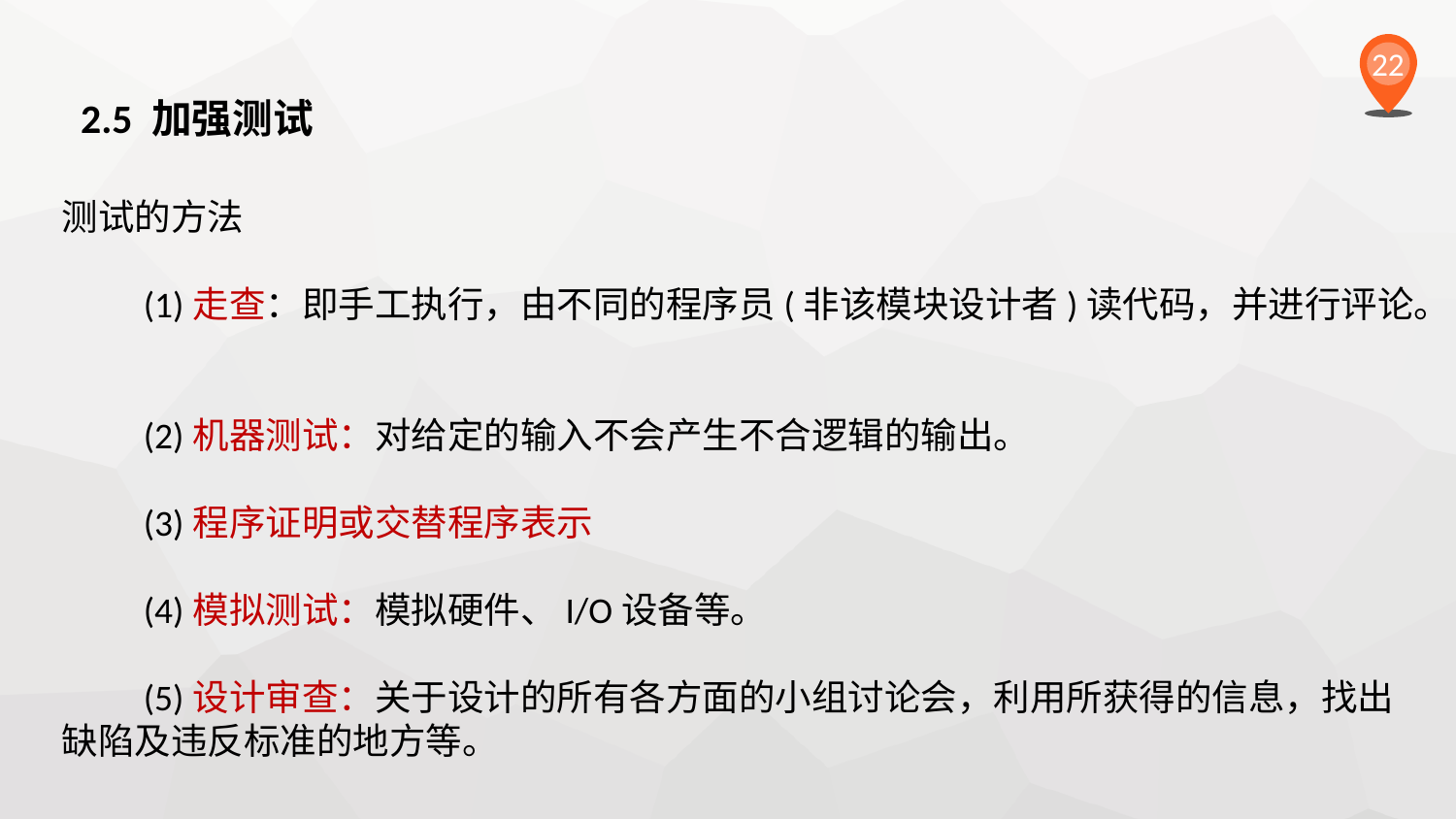

22
2.5 加强测试
测试的方法
　　(1)走查：即手工执行，由不同的程序员(非该模块设计者)读代码，并进行评论。
　　(2)机器测试：对给定的输入不会产生不合逻辑的输出。
　　(3)程序证明或交替程序表示
　　(4)模拟测试：模拟硬件、I/O设备等。
　　(5)设计审查：关于设计的所有各方面的小组讨论会，利用所获得的信息，找出缺陷及违反标准的地方等。